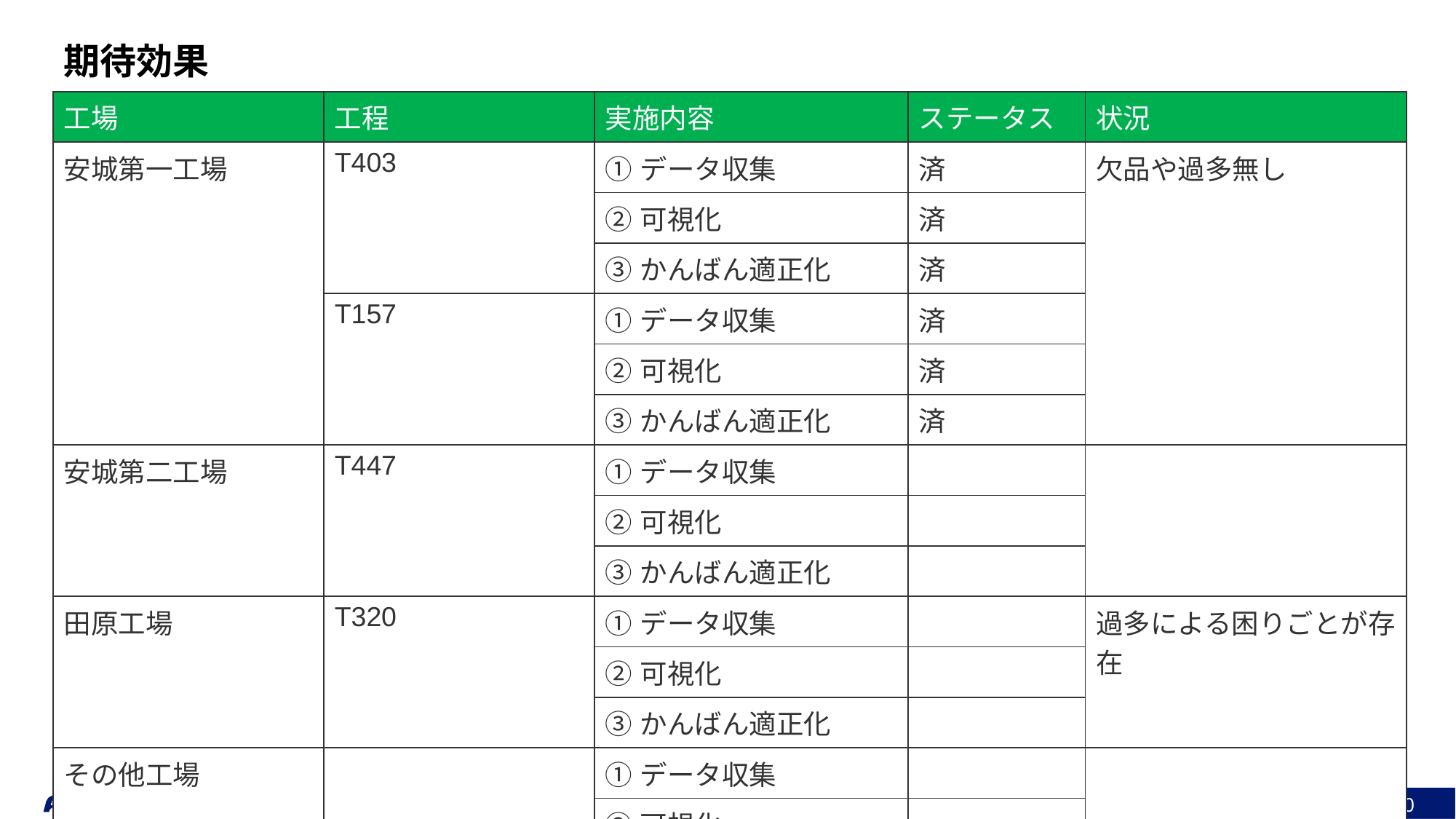

期待効果

| 工場 | 工程 | 実施内容 | ステータス | 状況 |
| --- | --- | --- | --- | --- |
| 安城第一工場 | T403 | ①データ収集 | 済 | 欠品や過多無し |
|  |  | ②可視化 | 済 |  |
|  |  | ➂かんばん適正化 | 済 |  |
|  | T157 | ①データ収集 | 済 |  |
|  |  | ②可視化 | 済 |  |
|  |  | ➂かんばん適正化 | 済 |  |
| 安城第二工場 | T447 | ①データ収集 |  |  |
|  |  | ②可視化 |  |  |
|  |  | ➂かんばん適正化 |  |  |
| 田原工場 | T320 | ①データ収集 |  | 過多による困りごとが存在 |
|  |  | ②可視化 |  |  |
|  |  | ➂かんばん適正化 |  |  |
| その他工場 |  | ①データ収集 |  |  |
|  |  | ②可視化 |  |  |
|  |  | ➂かんばん適正化 |  |  |
December 6, 2024